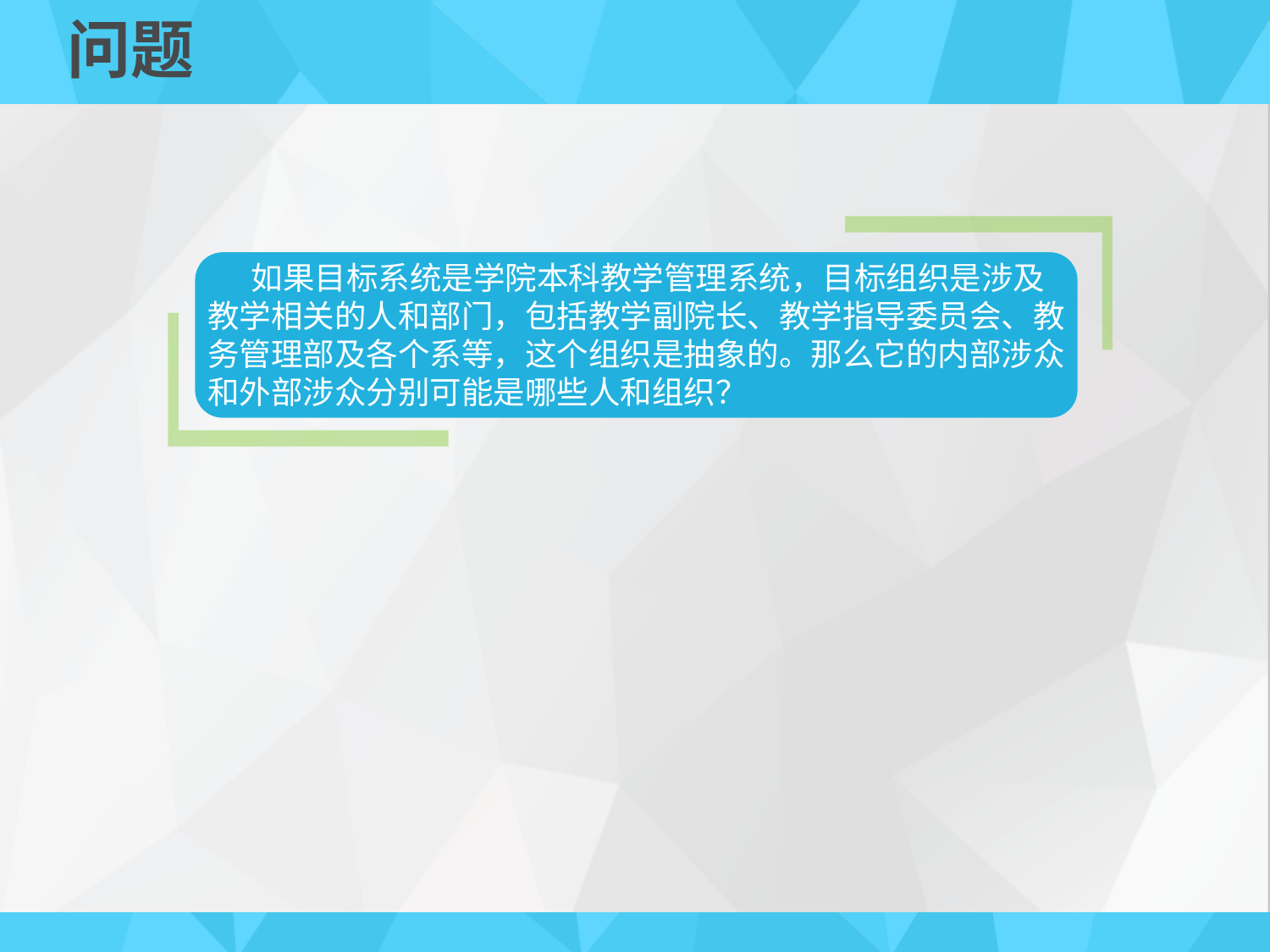

# 问题

     如果目标系统是学院本科教学管理系统，目标组织是涉及教学相关的人和部门，包括教学副院长、教学指导委员会、教务管理部及各个系等，这个组织是抽象的。那么它的内部涉众和外部涉众分别可能是哪些人和组织？